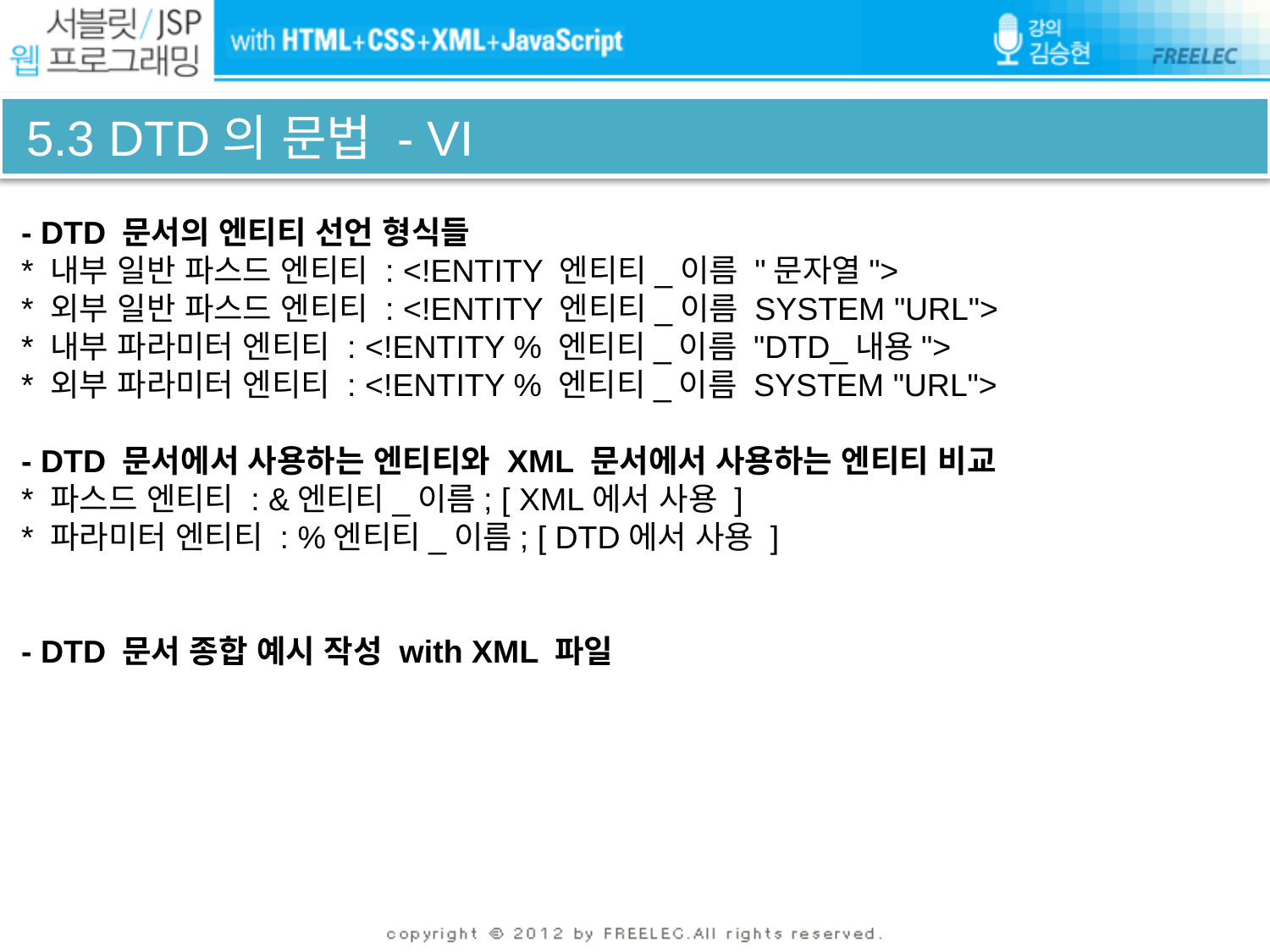

# 5.3 DTD의 문법 - VI
 - DTD 문서의 엔티티 선언 형식들
 * 내부 일반 파스드 엔티티 : <!ENTITY 엔티티_이름 "문자열">
 * 외부 일반 파스드 엔티티 : <!ENTITY 엔티티_이름 SYSTEM "URL">
 * 내부 파라미터 엔티티 : <!ENTITY % 엔티티_이름 "DTD_내용">
 * 외부 파라미터 엔티티 : <!ENTITY % 엔티티_이름 SYSTEM "URL">

 - DTD 문서에서 사용하는 엔티티와 XML 문서에서 사용하는 엔티티 비교
 * 파스드 엔티티 : &엔티티_이름; [ XML에서 사용 ]
 * 파라미터 엔티티 : %엔티티_이름; [ DTD에서 사용 ]

 - DTD 문서 종합 예시 작성 with XML 파일